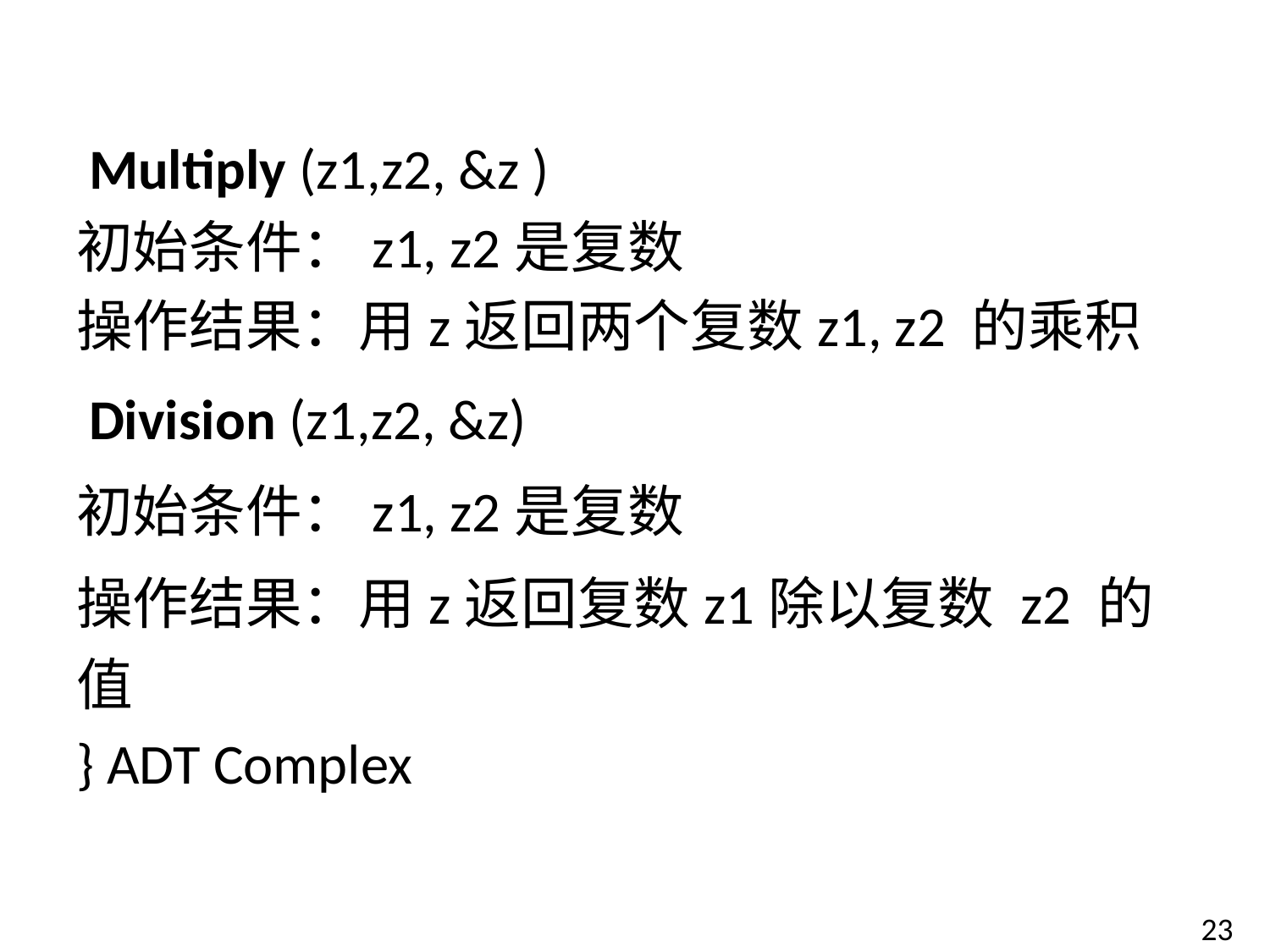

#
 Multiply (z1,z2, &z )
初始条件：z1, z2是复数
操作结果：用z返回两个复数z1, z2 的乘积
 Division (z1,z2, &z)
初始条件：z1, z2是复数
操作结果：用z返回复数z1除以复数 z2 的值
} ADT Complex

23